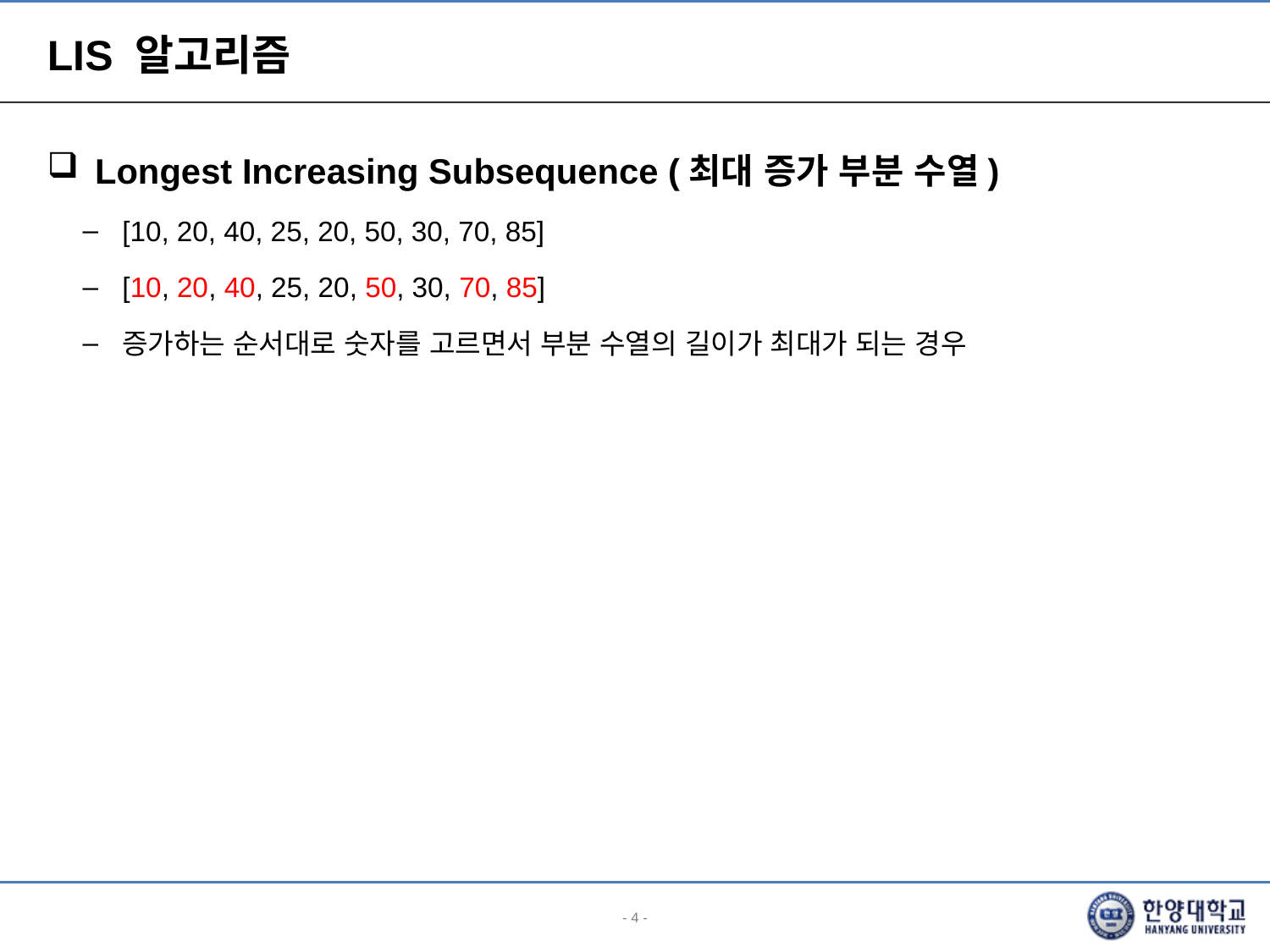

# LIS 알고리즘
Longest Increasing Subsequence (최대 증가 부분 수열)
[10, 20, 40, 25, 20, 50, 30, 70, 85]
[10, 20, 40, 25, 20, 50, 30, 70, 85]
증가하는 순서대로 숫자를 고르면서 부분 수열의 길이가 최대가 되는 경우